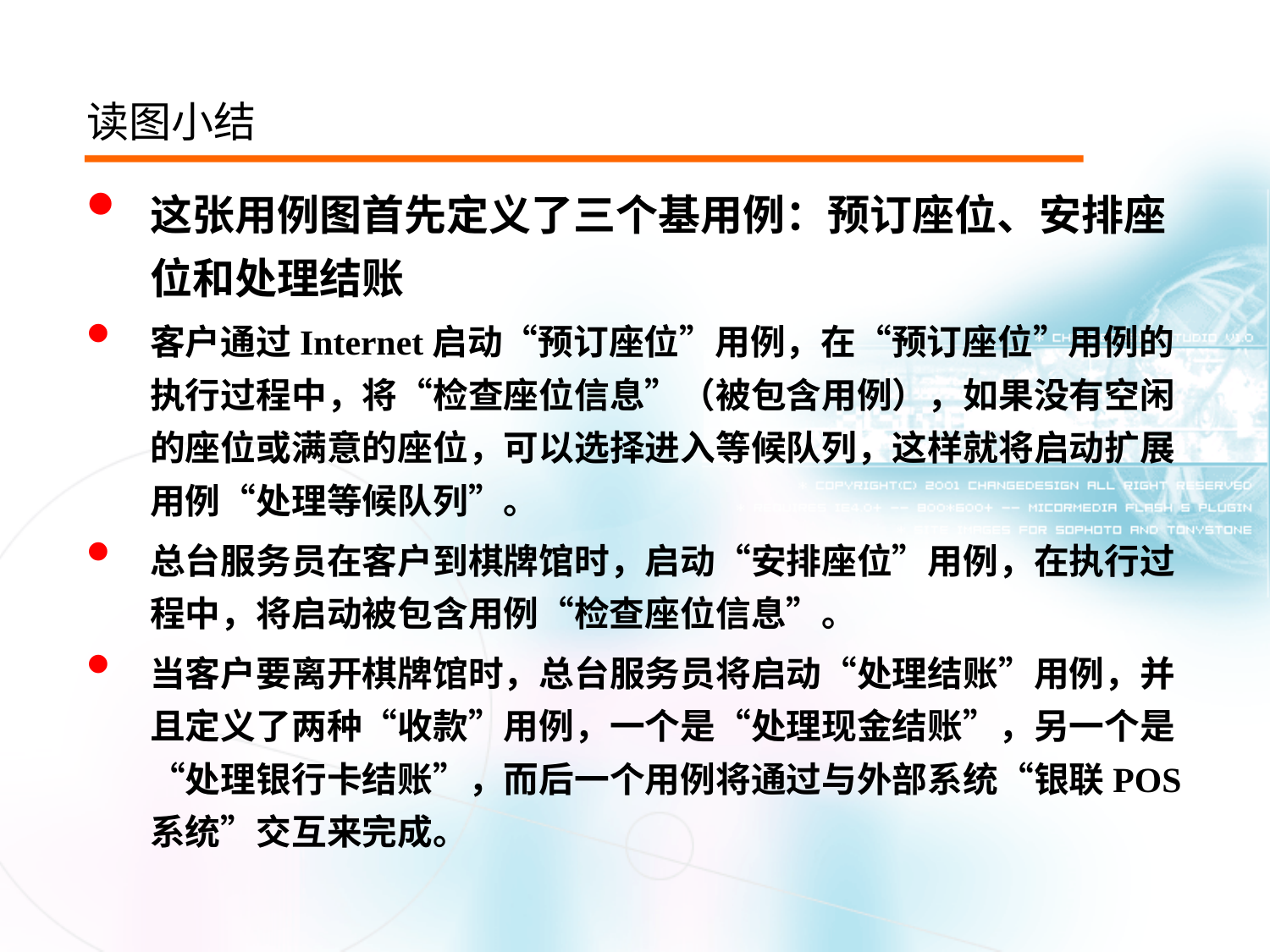

读图小结
这张用例图首先定义了三个基用例：预订座位、安排座位和处理结账
客户通过Internet启动“预订座位”用例，在“预订座位”用例的执行过程中，将“检查座位信息”（被包含用例），如果没有空闲的座位或满意的座位，可以选择进入等候队列，这样就将启动扩展用例“处理等候队列”。
总台服务员在客户到棋牌馆时，启动“安排座位”用例，在执行过程中，将启动被包含用例“检查座位信息”。
当客户要离开棋牌馆时，总台服务员将启动“处理结账”用例，并且定义了两种“收款”用例，一个是“处理现金结账”，另一个是“处理银行卡结账”，而后一个用例将通过与外部系统“银联POS系统”交互来完成。